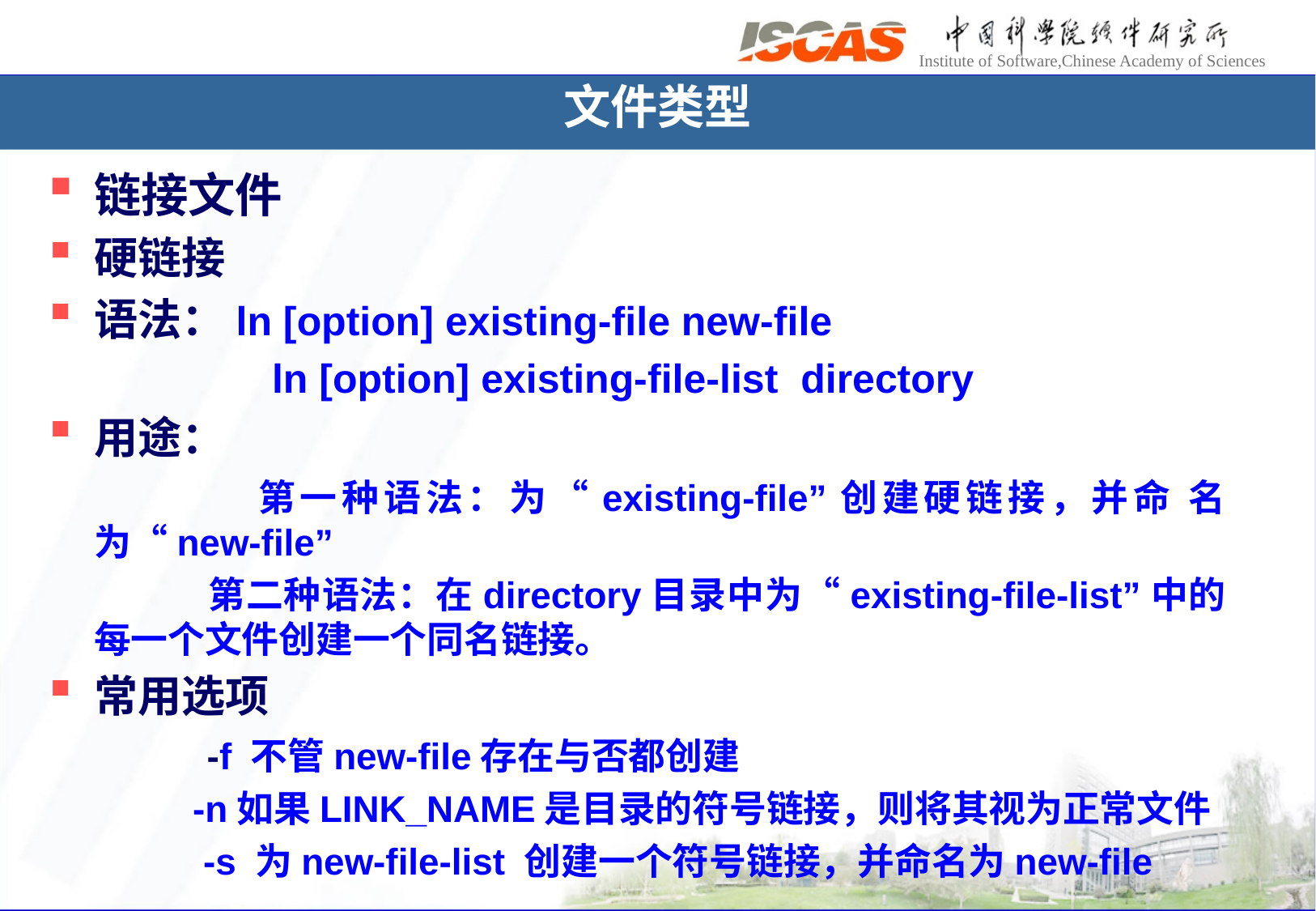

# 文件类型
链接文件
硬链接
语法：ln [option] existing-file new-file
		     ln [option] existing-file-list  directory
用途：
              第一种语法：为“existing-file”创建硬链接，并命 名为“new-file”
	           第二种语法：在directory目录中为“existing-file-list”中的每一个文件创建一个同名链接。
常用选项
              -f 不管new-file存在与否都创建
              -n如果LINK_NAME是目录的符号链接，则将其视为正常文件
               -s 为new-file-list 创建一个符号链接，并命名为new-file